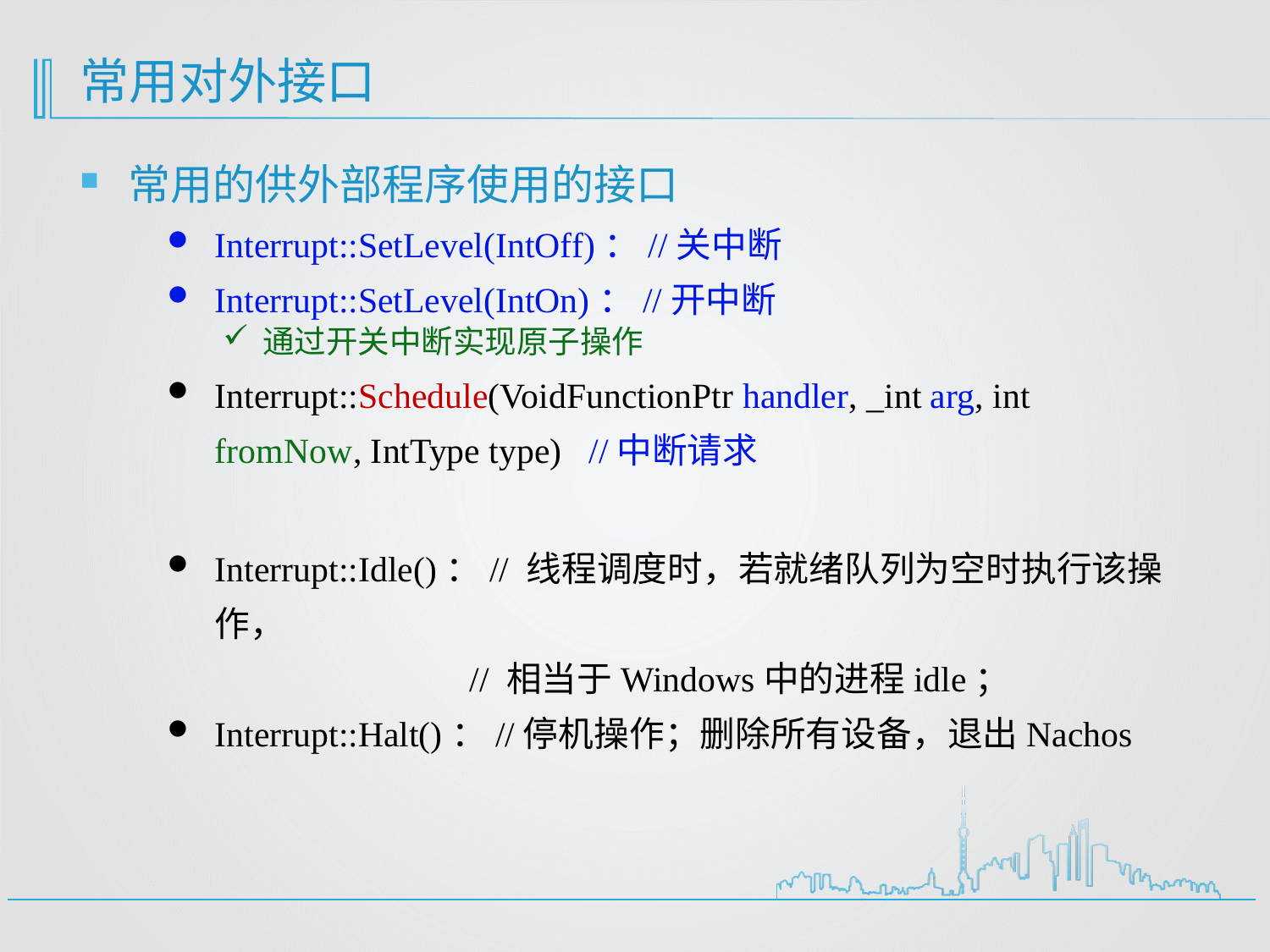

# 常用对外接口
常用的供外部程序使用的接口
Interrupt::SetLevel(IntOff)：//关中断
Interrupt::SetLevel(IntOn)：//开中断
通过开关中断实现原子操作
Interrupt::Schedule(VoidFunctionPtr handler, _int arg, int fromNow, IntType type)   //中断请求

Interrupt::Idle()：// 线程调度时，若就绪队列为空时执行该操作，
                                  // 相当于Windows中的进程idle；
Interrupt::Halt()：//停机操作；删除所有设备，退出Nachos